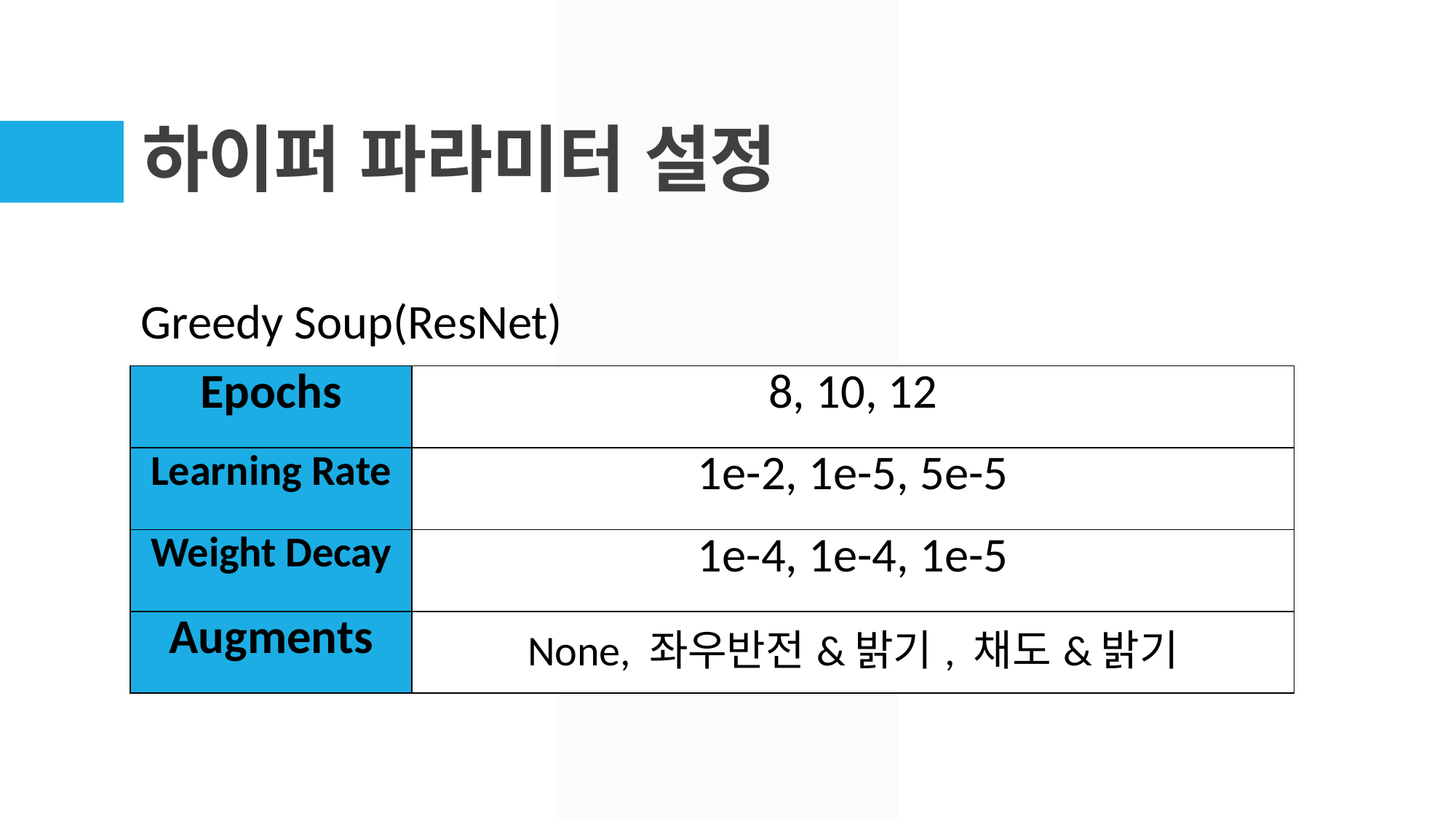

# 하이퍼 파라미터 설정
Greedy Soup(ResNet)
| Epochs | 8, 10, 12 |
| --- | --- |
| Learning Rate | 1e-2, 1e-5, 5e-5 |
| Weight Decay | 1e-4, 1e-4, 1e-5 |
| Augments | None, 좌우반전&밝기, 채도&밝기 |